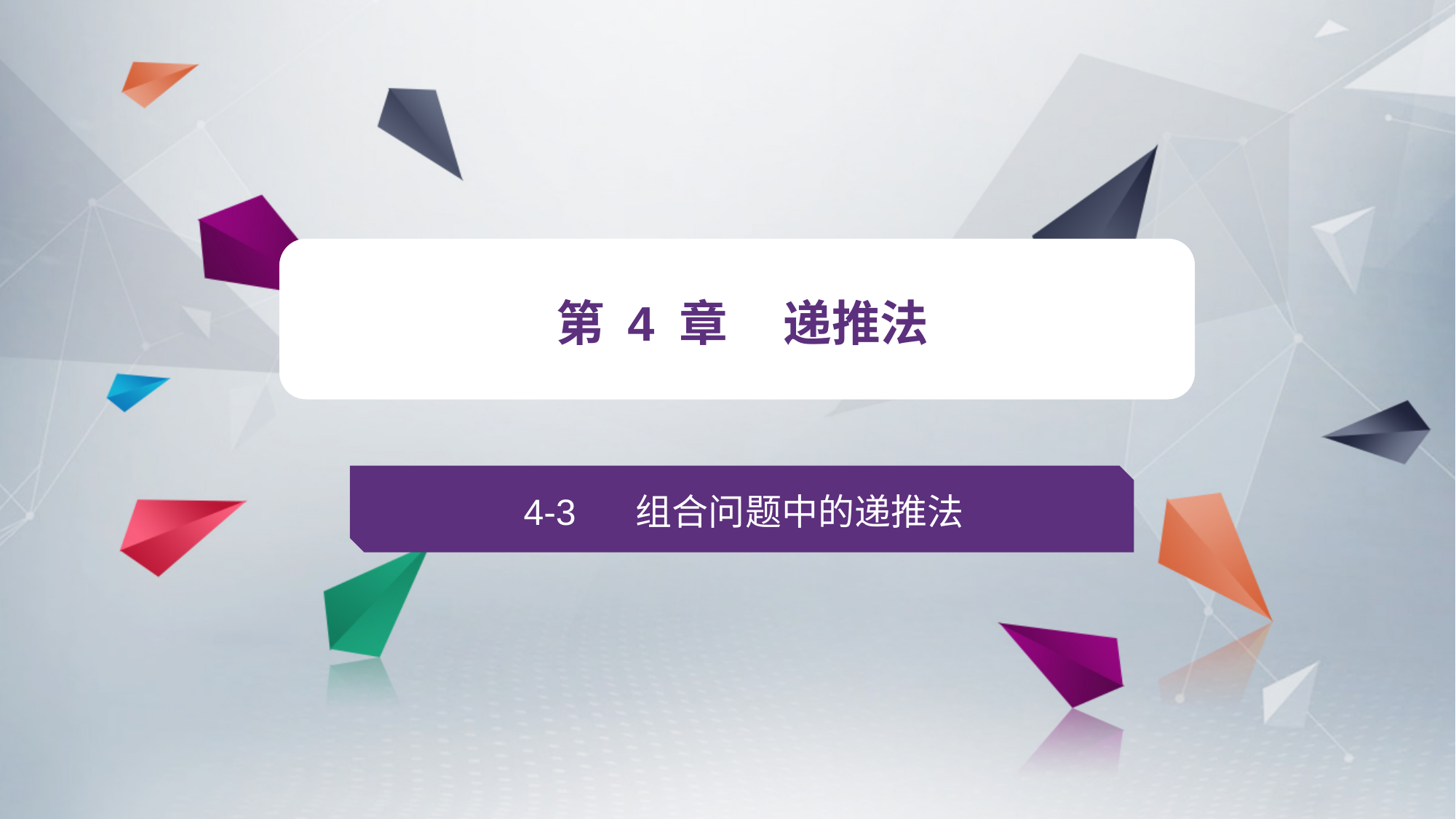

v
第 4 章     递推法

4-3     组合问题中的递推法